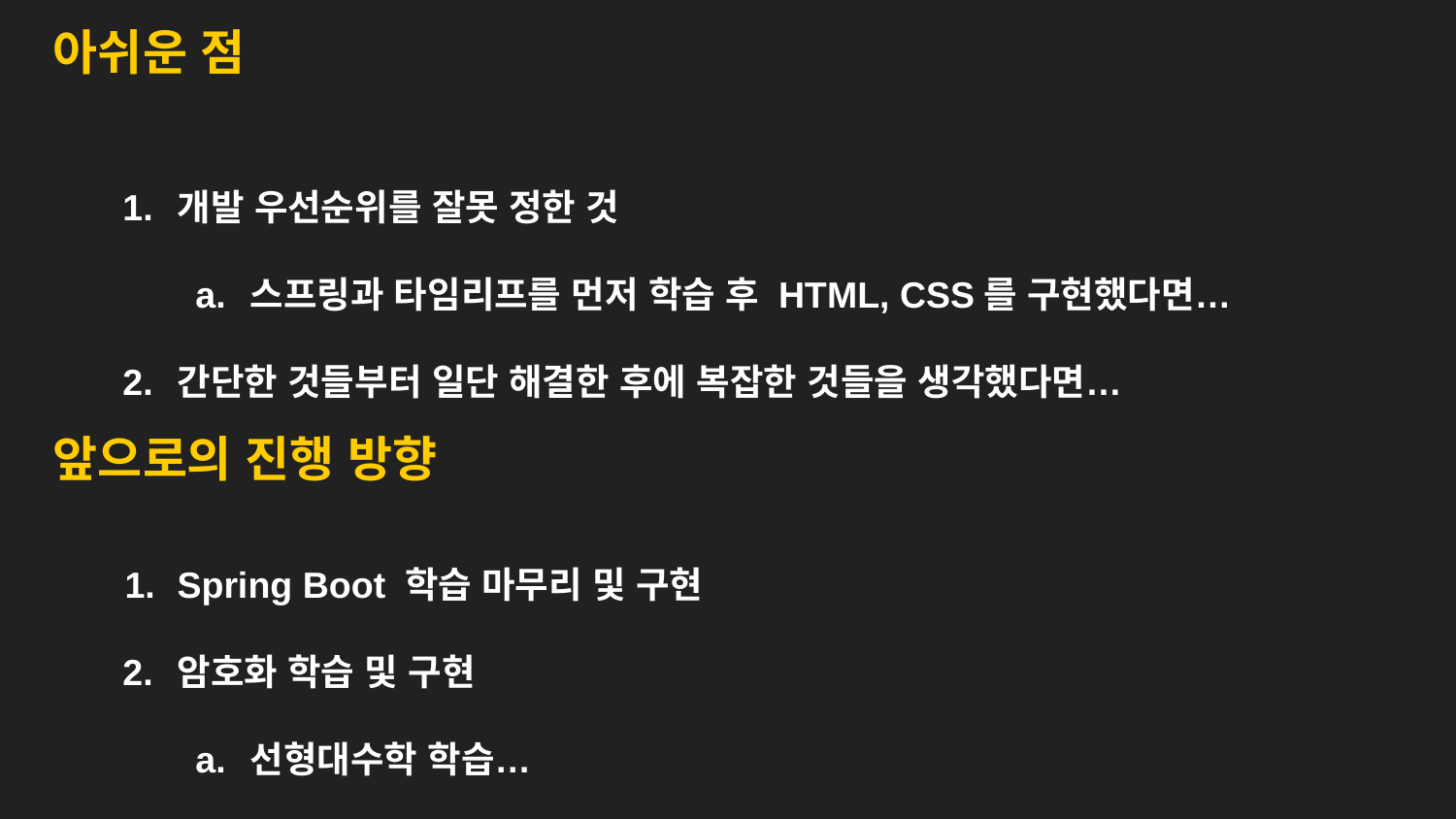

아쉬운 점
개발 우선순위를 잘못 정한 것
스프링과 타임리프를 먼저 학습 후 HTML, CSS를 구현했다면…
간단한 것들부터 일단 해결한 후에 복잡한 것들을 생각했다면…
  앞으로의 진행 방향
Spring Boot 학습 마무리 및 구현
암호화 학습 및 구현
선형대수학 학습…